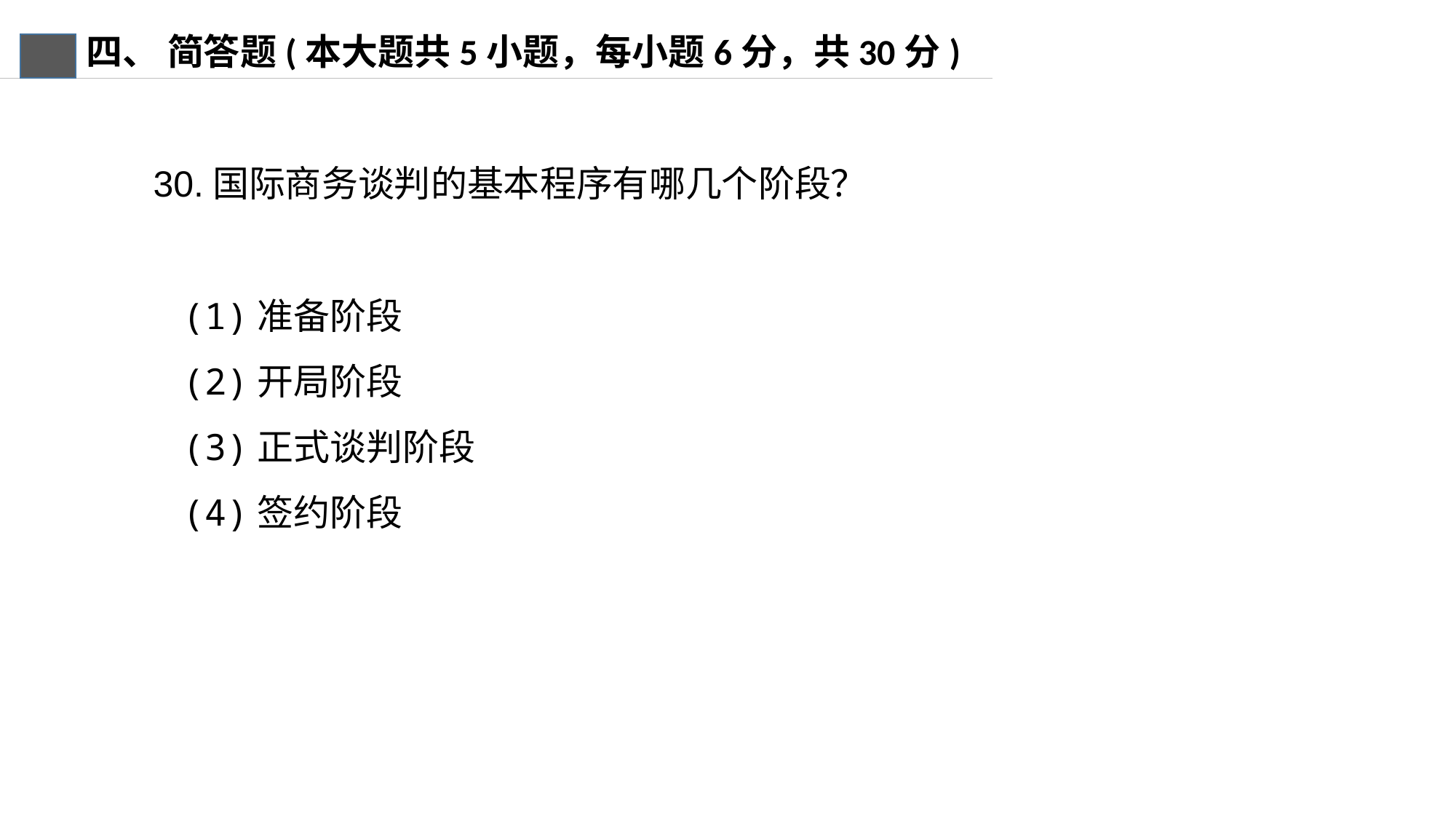

四、 简答题(本大题共5小题，每小题6分，共30分)

30.国际商务谈判的基本程序有哪几个阶段？
(1)准备阶段
(2)开局阶段
(3)正式谈判阶段
(4)签约阶段